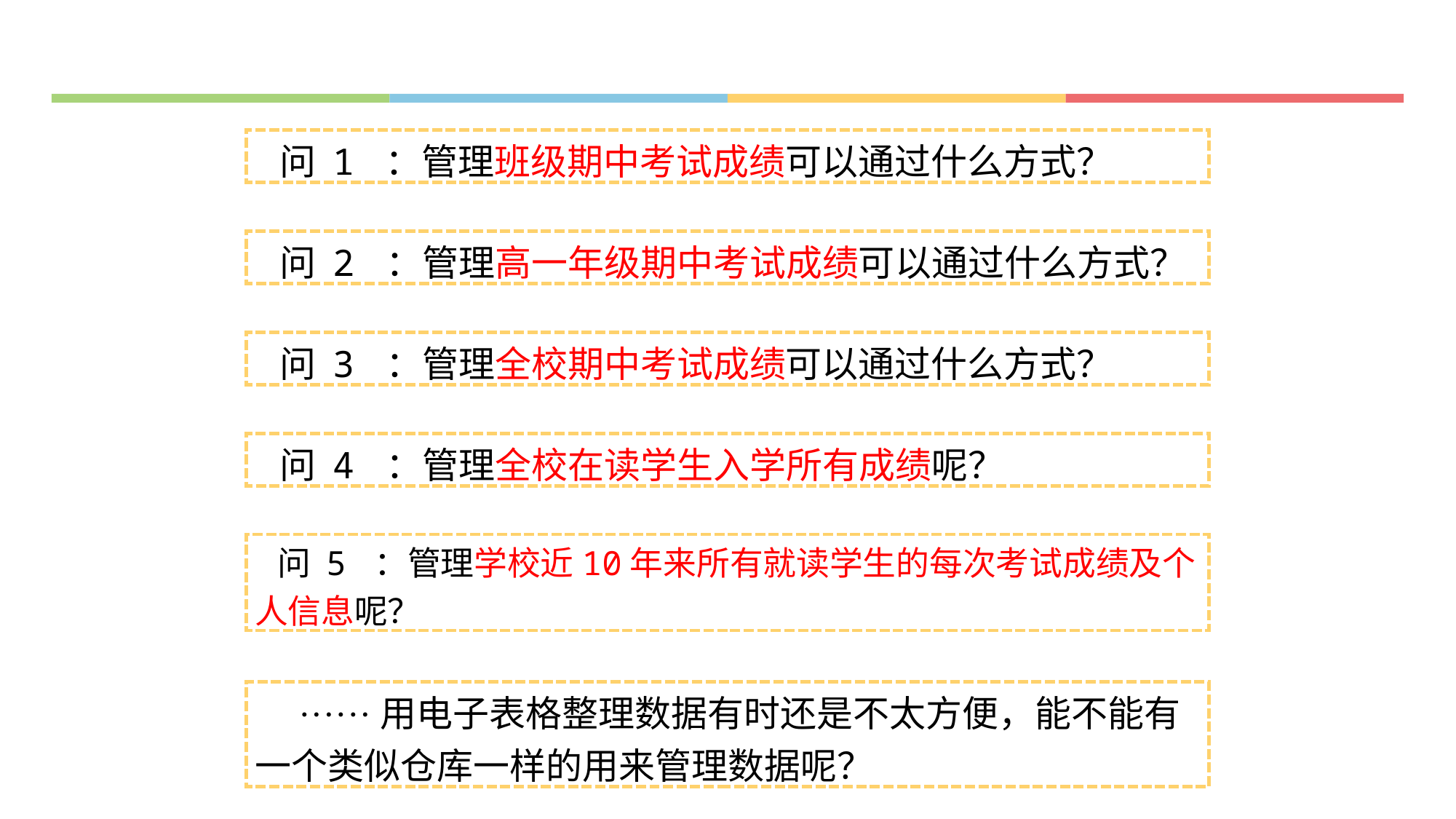

问 1 ：管理班级期中考试成绩可以通过什么方式？
  问 2 ：管理高一年级期中考试成绩可以通过什么方式？
  问 3 ：管理全校期中考试成绩可以通过什么方式？
  问 4 ：管理全校在读学生入学所有成绩呢？
  问 5 ：管理学校近10年来所有就读学生的每次考试成绩及个人信息呢？
  ······用电子表格整理数据有时还是不太方便，能不能有一个类似仓库一样的用来管理数据呢？